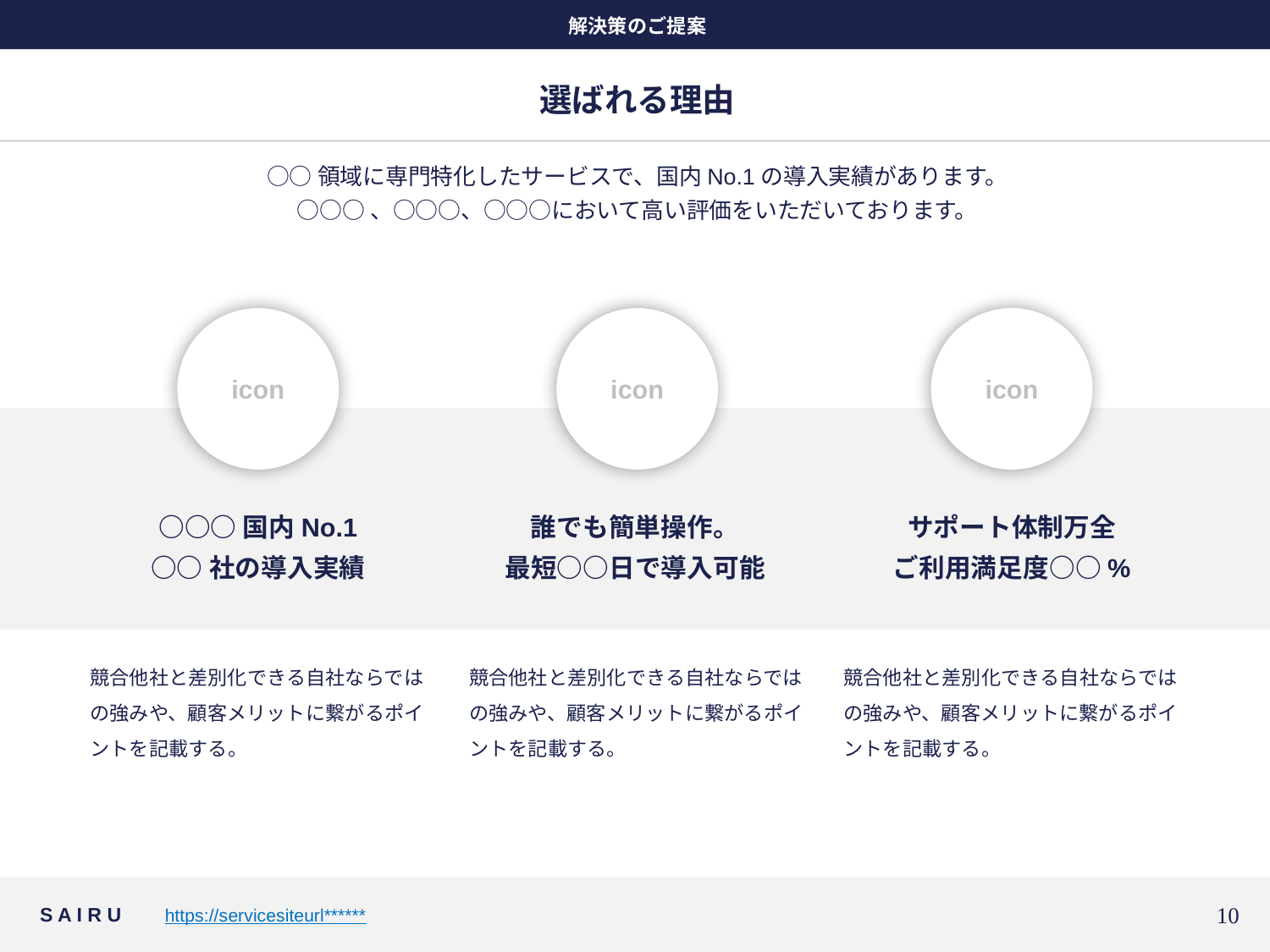

解決策のご提案
# 選ばれる理由
○○領域に専門特化したサービスで、国内No.1の導入実績があります。
○○○、○○○、○○○において高い評価をいただいております。
icon
icon
icon

○○○国内No.1
○○社の導入実績
誰でも簡単操作。
最短○○日で導入可能
サポート体制万全
ご利用満足度○○%
競合他社と差別化できる自社ならではの強みや、顧客メリットに繋がるポイントを記載する。
競合他社と差別化できる自社ならではの強みや、顧客メリットに繋がるポイントを記載する。
競合他社と差別化できる自社ならではの強みや、顧客メリットに繋がるポイントを記載する。
10